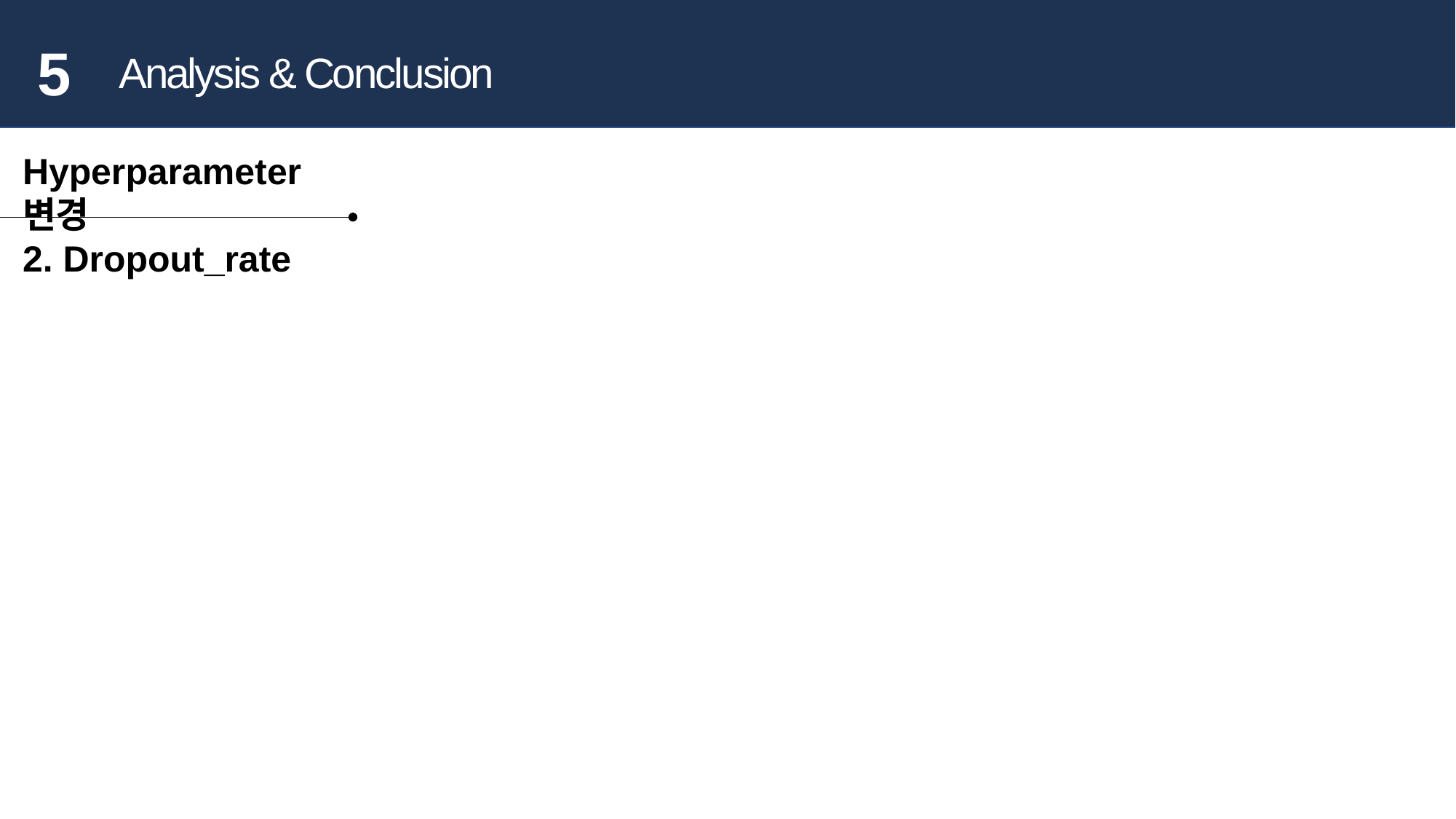

5
Analysis & Conclusion
Hyperparameter 변경
2. Dropout_rate